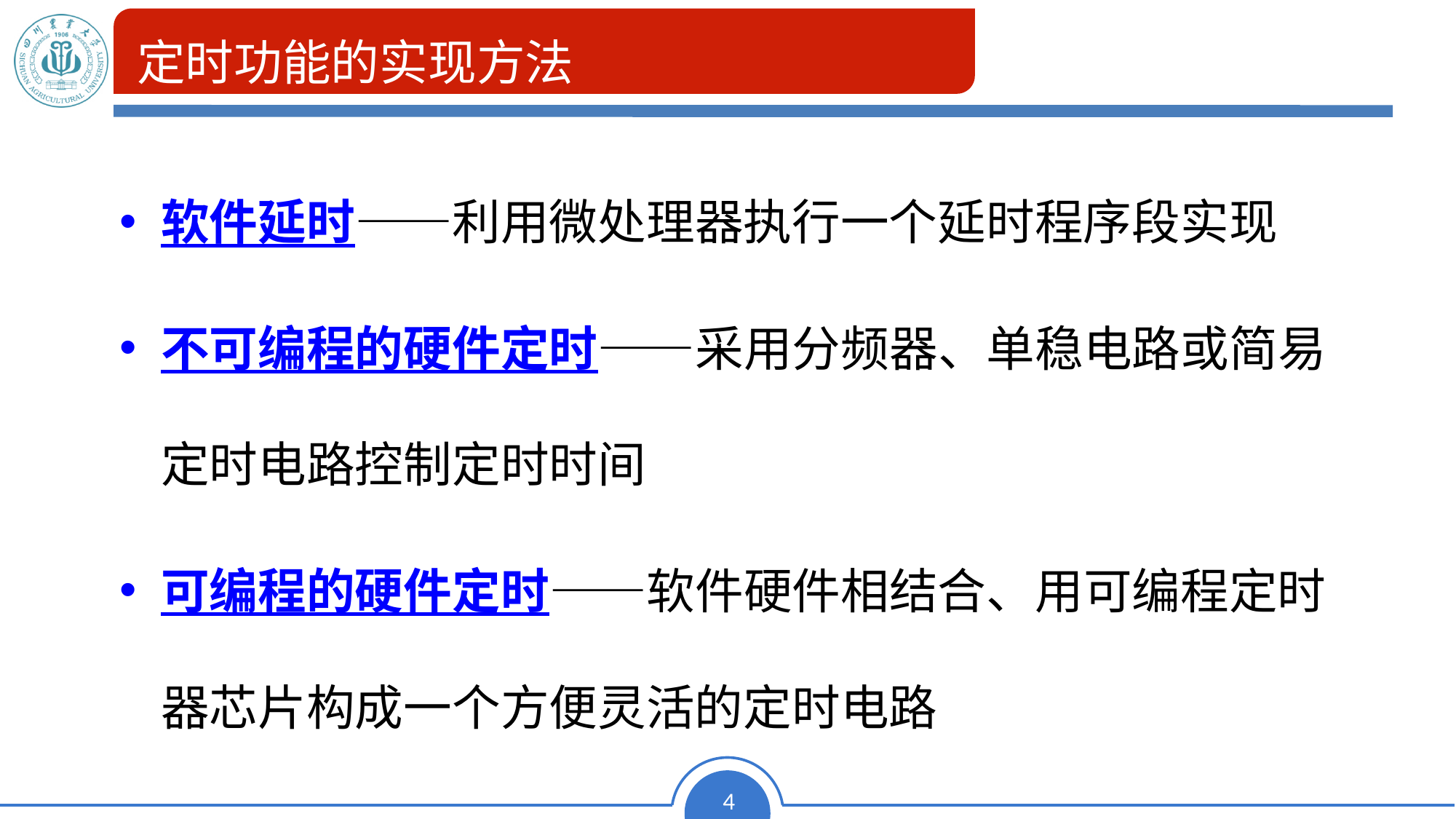

# 定时功能的实现方法
软件延时——利用微处理器执行一个延时程序段实现
不可编程的硬件定时——采用分频器、单稳电路或简易定时电路控制定时时间
可编程的硬件定时——软件硬件相结合、用可编程定时器芯片构成一个方便灵活的定时电路